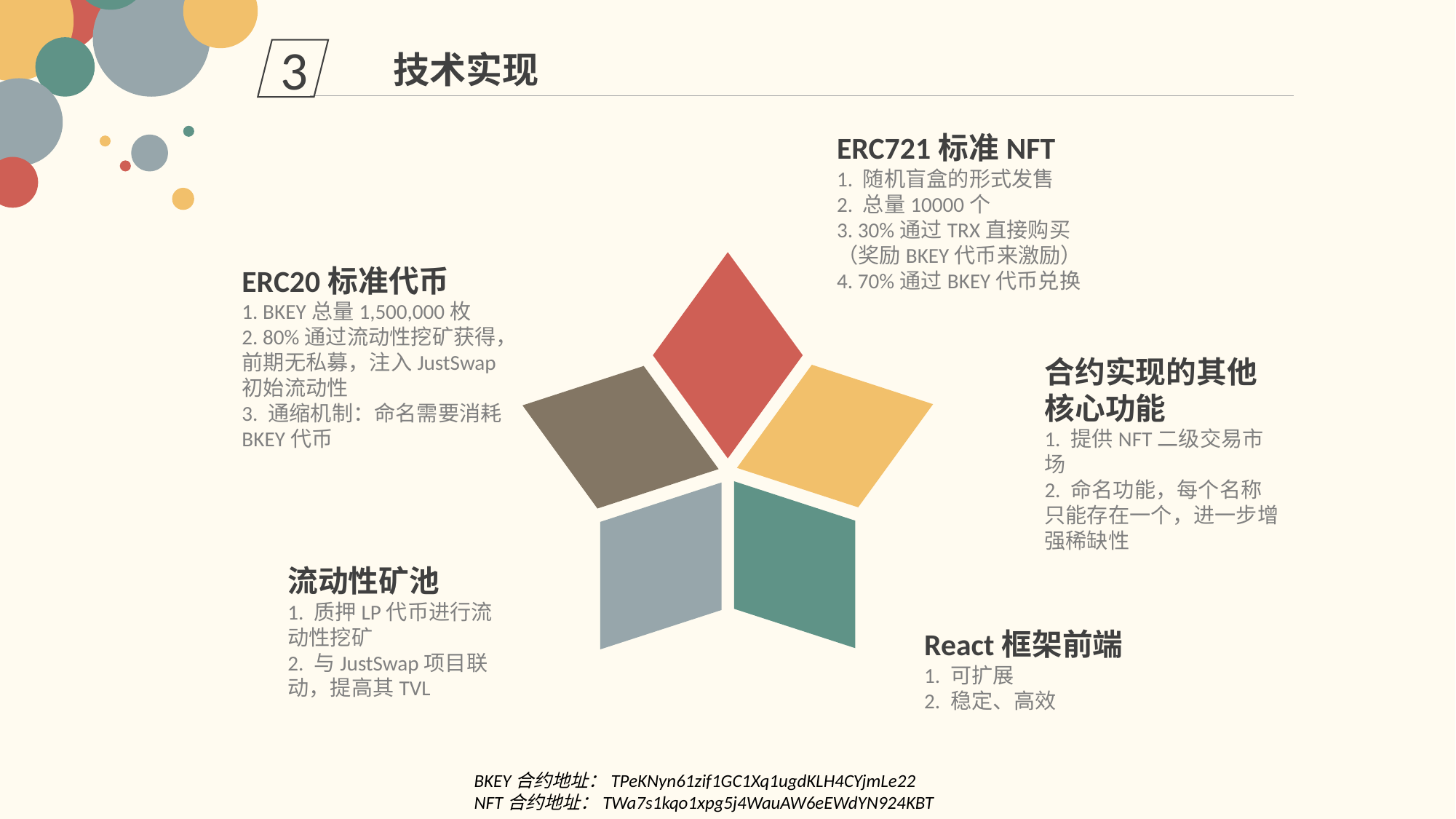

3
技术实现
ERC721标准NFT
1. 随机盲盒的形式发售
2. 总量10000个
3. 30%通过TRX直接购买（奖励BKEY代币来激励）
4. 70%通过BKEY代币兑换

ERC20标准代币
1. BKEY总量1,500,000枚
2. 80%通过流动性挖矿获得，前期无私募，注入JustSwap初始流动性
3. 通缩机制：命名需要消耗BKEY代币

合约实现的其他核心功能
1. 提供NFT二级交易市场
2. 命名功能，每个名称只能存在一个，进一步增强稀缺性

流动性矿池
1. 质押LP代币进行流动性挖矿
2. 与JustSwap项目联动，提高其TVL
React框架前端
1. 可扩展
2. 稳定、高效
BKEY合约地址：TPeKNyn61zif1GC1Xq1ugdKLH4CYjmLe22
NFT合约地址：TWa7s1kqo1xpg5j4WauAW6eEWdYN924KBT